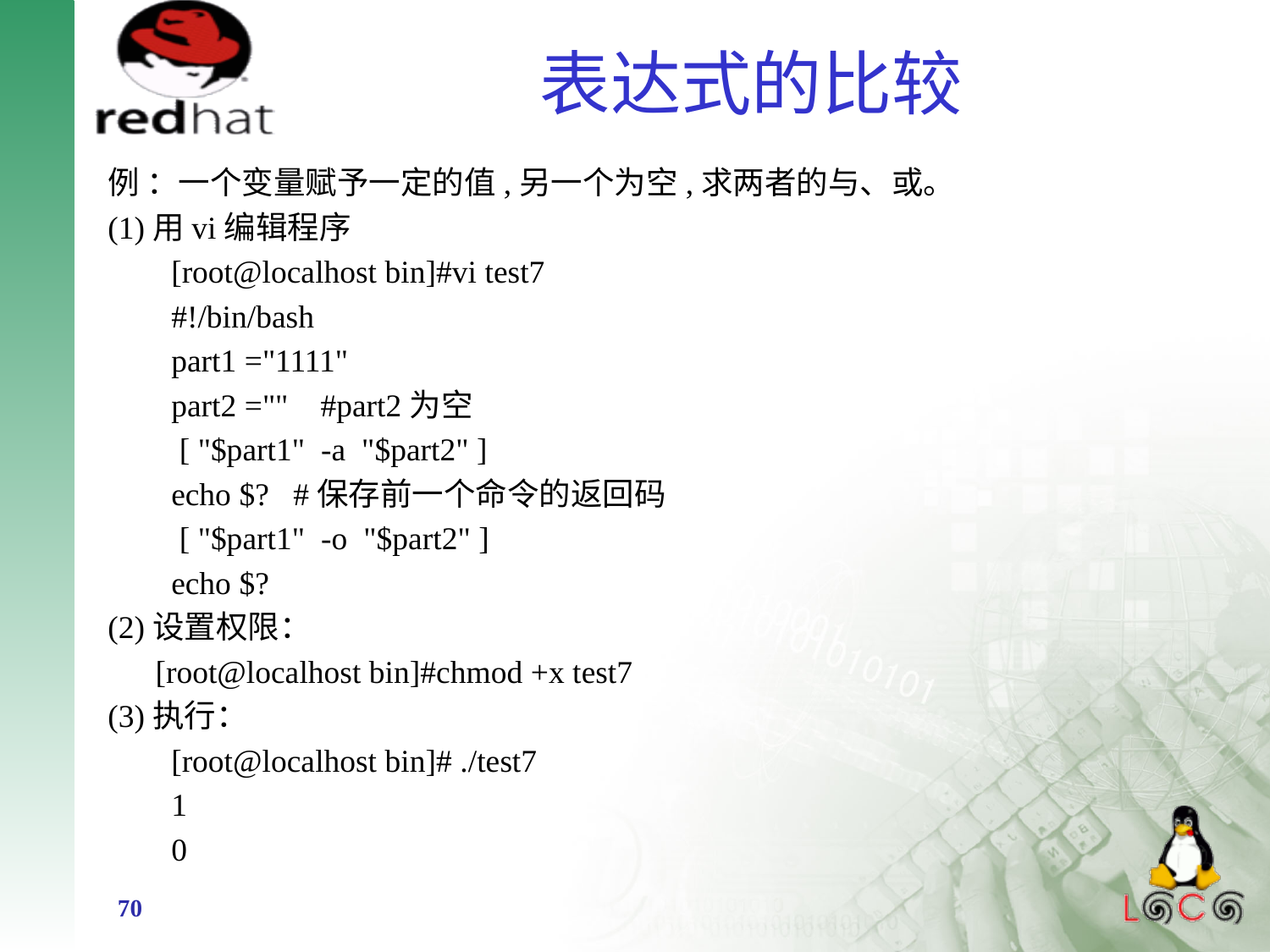

# 表达式的比较
例 ：一个变量赋予一定的值,另一个为空,求两者的与、或。
(1)用vi编辑程序
[root@localhost bin]#vi test7
#!/bin/bash
part1 ="1111"
part2 =""    #part2为空
 [ "$part1"  -a  "$part2" ]
echo $?   #保存前一个命令的返回码
 [ "$part1"  -o  "$part2" ]
echo $?
(2)设置权限：
	[root@localhost bin]#chmod +x test7
(3)执行：
[root@localhost bin]# ./test7
1
0
70